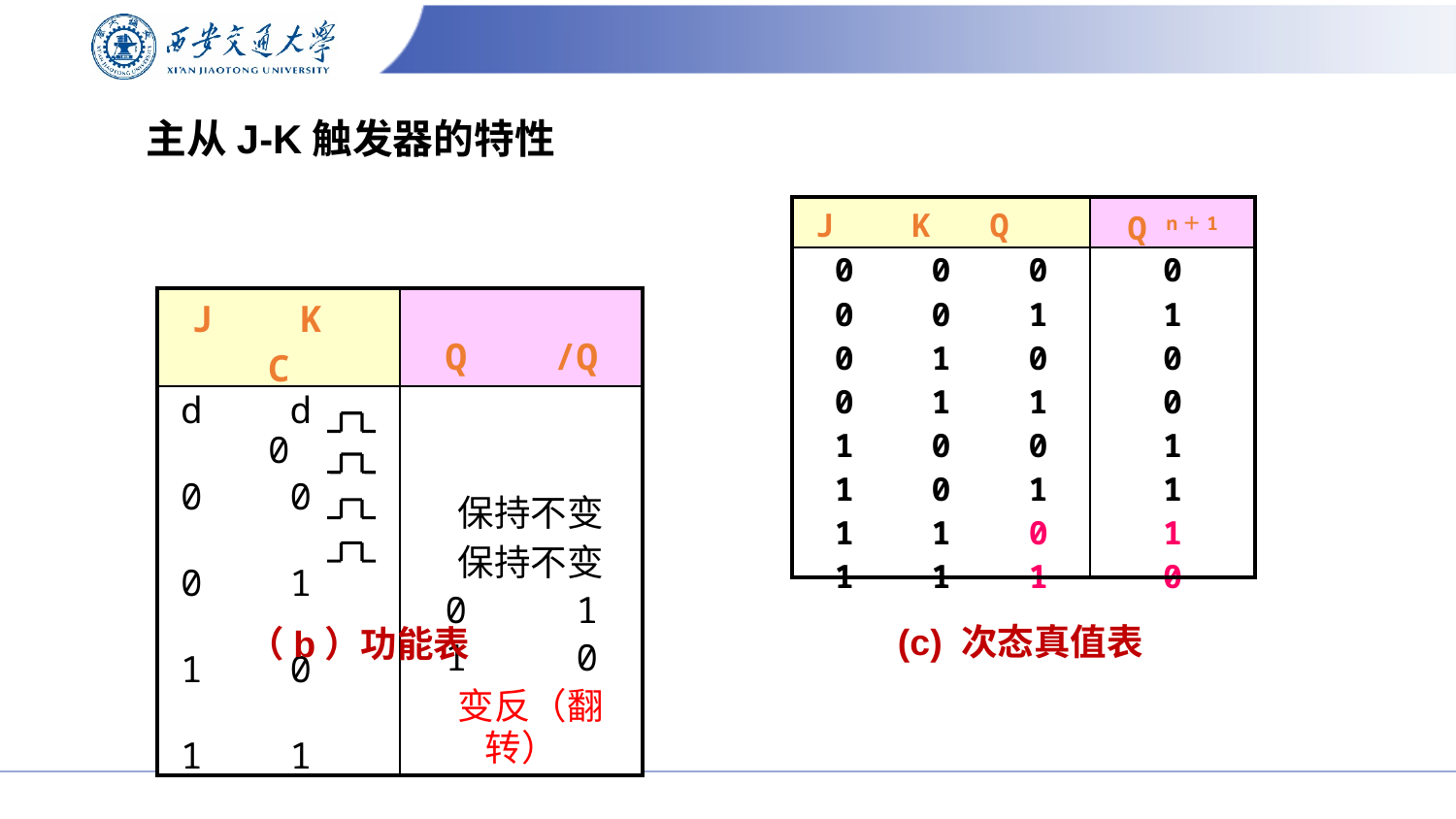

# 主从J-K触发器的特性
| J K Q | Q n＋1 |
| --- | --- |
| 0 0 0 0 0 1 0 1 0 0 1 1 1 0 0 1 0 1 1 1 0 1 1 1 | 0 1 0 0 1 1 1 0 |
| J K C | Q /Q |
| --- | --- |
| d d 0 0 0 0 0 1 0 1 0 0 1 1 0 | 保持不变 保持不变 0 1 1 0 变反（翻转） |

(c) 次态真值表
（b）功能表